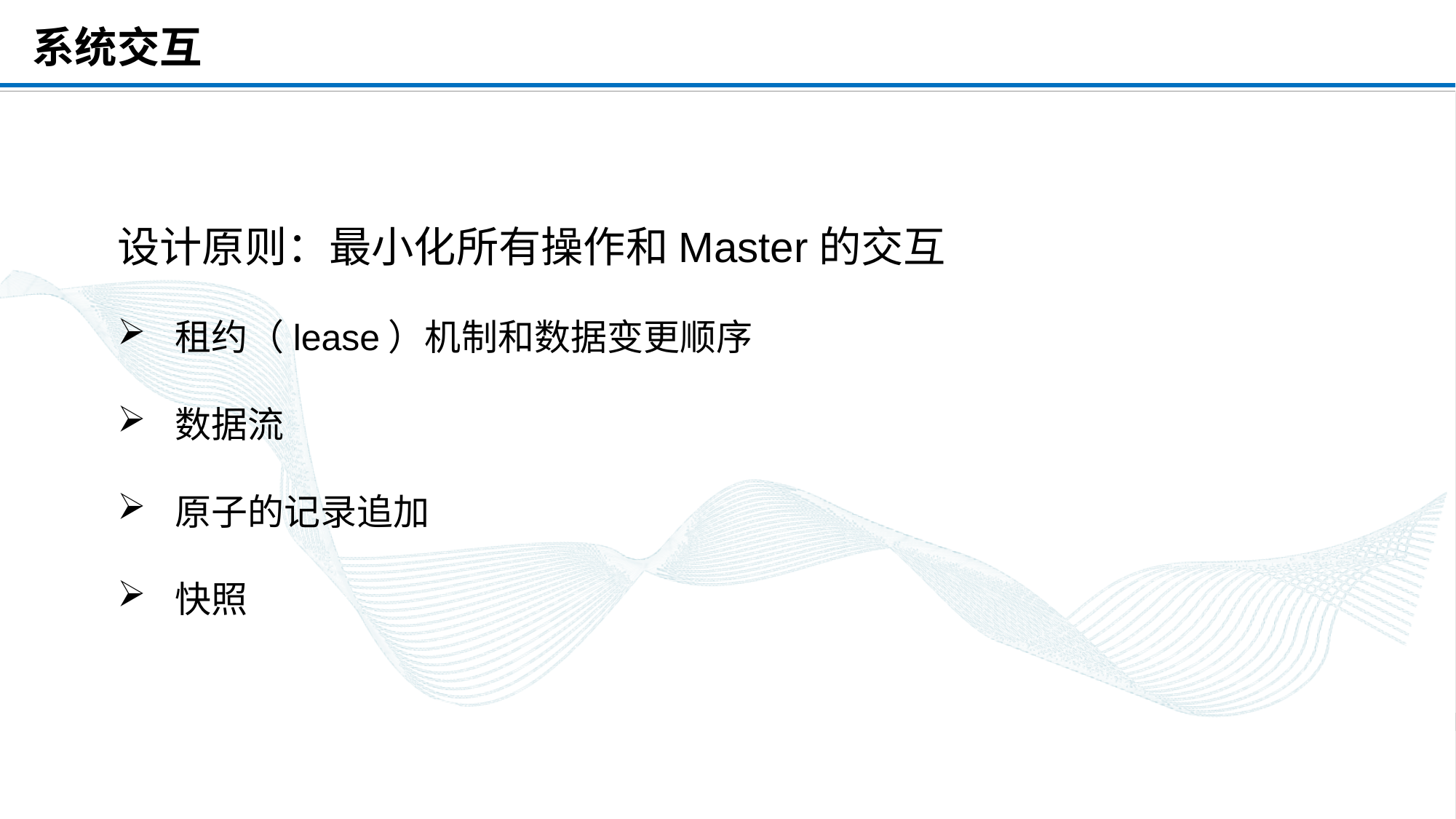

# 系统交互
设计原则：最小化所有操作和Master的交互
 租约（lease）机制和数据变更顺序
 数据流
 原子的记录追加
 快照